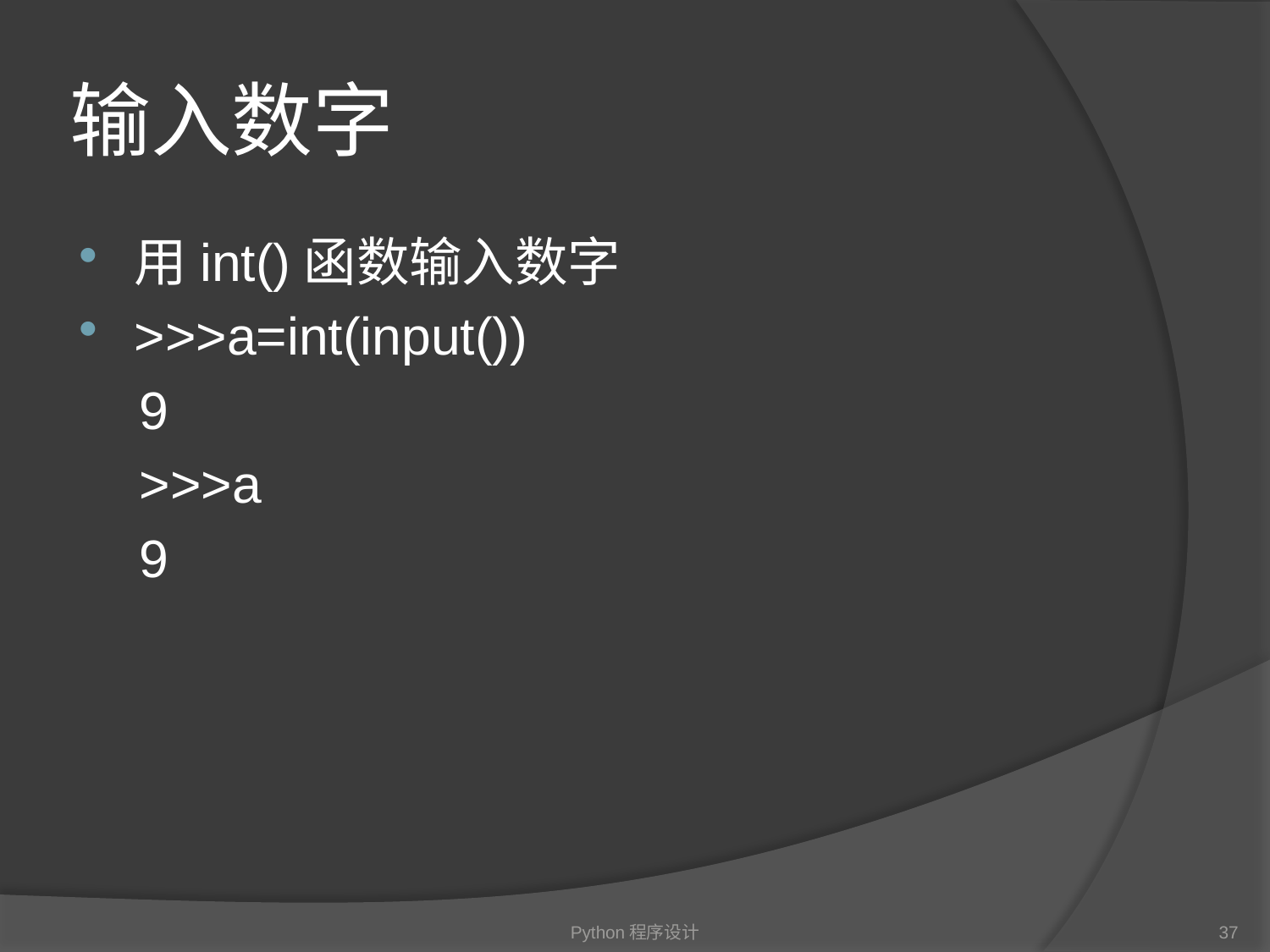

# 输入数字
用int()函数输入数字
>>>a=int(input())
    9
    >>>a
    9
Python程序设计
37